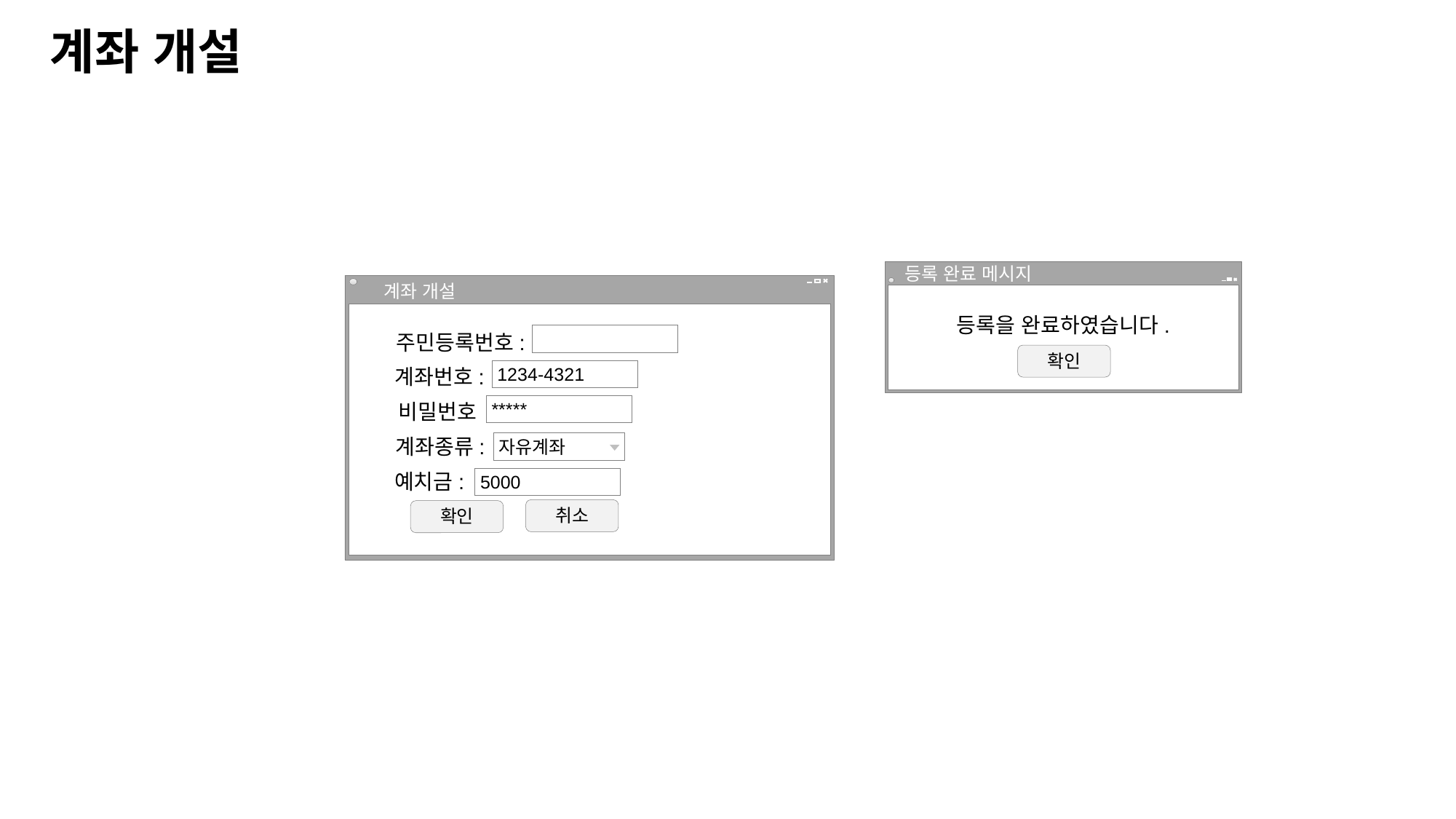

계좌 개설
등록 완료 메시지

계좌 개설

등록을 완료하였습니다.
주민등록번호:

확인
계좌번호:
1234-4321
비밀번호
*****
계좌종류:
자유계좌

예치금:
5000
취소
확인